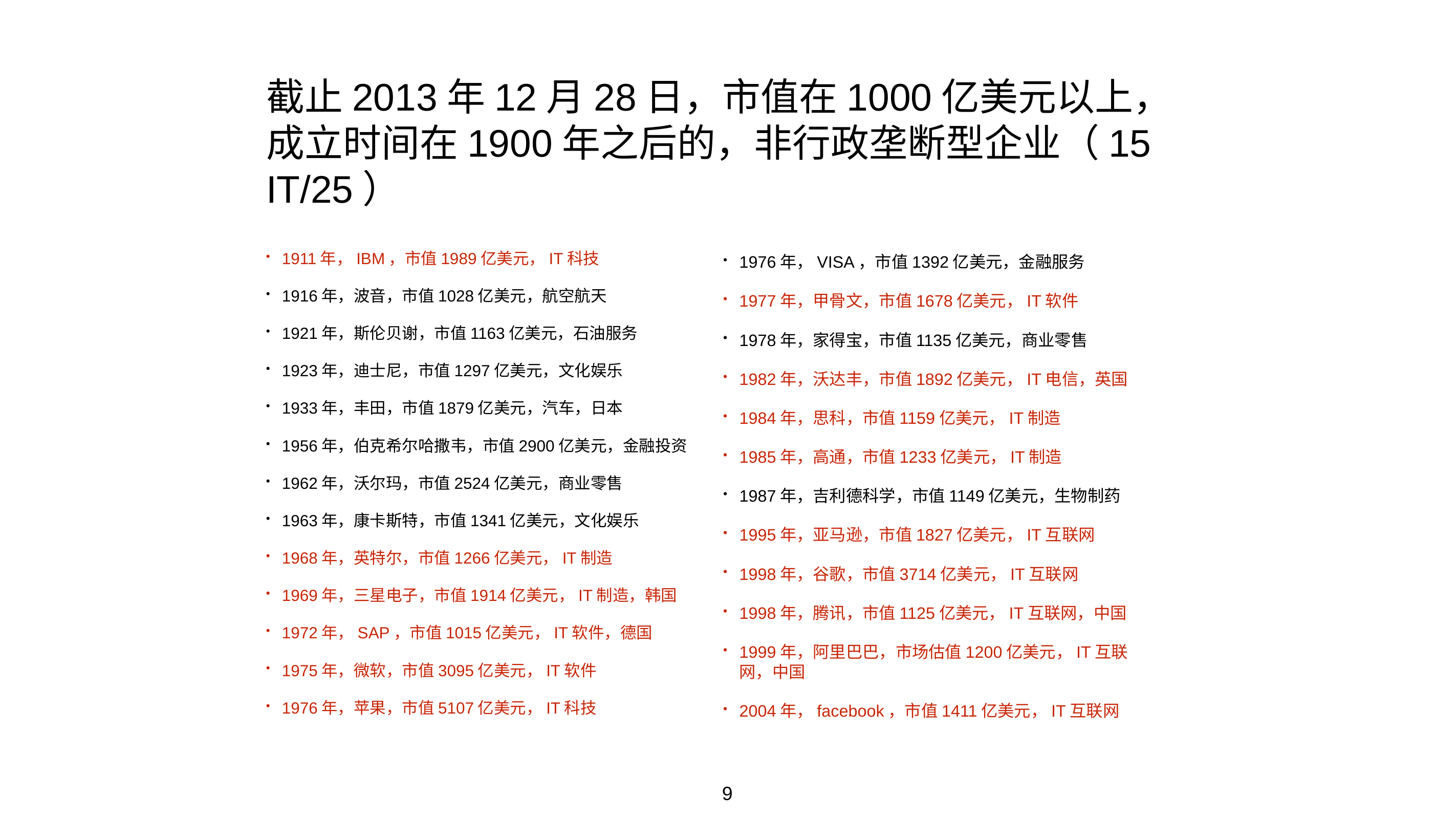

截止2013年12月28日，市值在1000亿美元以上，成立时间在1900年之后的，非行政垄断型企业（15 IT/25）
1911年，IBM，市值1989亿美元，IT科技
1916年，波音，市值1028亿美元，航空航天
1921年，斯伦贝谢，市值1163亿美元，石油服务
1923年，迪士尼，市值1297亿美元，文化娱乐
1933年，丰田，市值1879亿美元，汽车，日本
1956年，伯克希尔哈撒韦，市值2900亿美元，金融投资
1962年，沃尔玛，市值2524亿美元，商业零售
1963年，康卡斯特，市值1341亿美元，文化娱乐
1968年，英特尔，市值1266亿美元，IT制造
1969年，三星电子，市值1914亿美元，IT制造，韩国
1972年，SAP，市值1015亿美元，IT软件，德国
1975年，微软，市值3095亿美元，IT软件
1976年，苹果，市值5107亿美元，IT科技
1976年，VISA，市值1392亿美元，金融服务
1977年，甲骨文，市值1678亿美元，IT软件
1978年，家得宝，市值1135亿美元，商业零售
1982年，沃达丰，市值1892亿美元，IT电信，英国
1984年，思科，市值1159亿美元，IT制造
1985年，高通，市值1233亿美元，IT制造
1987年，吉利德科学，市值1149亿美元，生物制药
1995年，亚马逊，市值1827亿美元，IT互联网
1998年，谷歌，市值3714亿美元，IT互联网
1998年，腾讯，市值1125亿美元，IT互联网，中国
1999年，阿里巴巴，市场估值1200亿美元，IT互联网，中国
2004年，facebook，市值1411亿美元，IT互联网
9